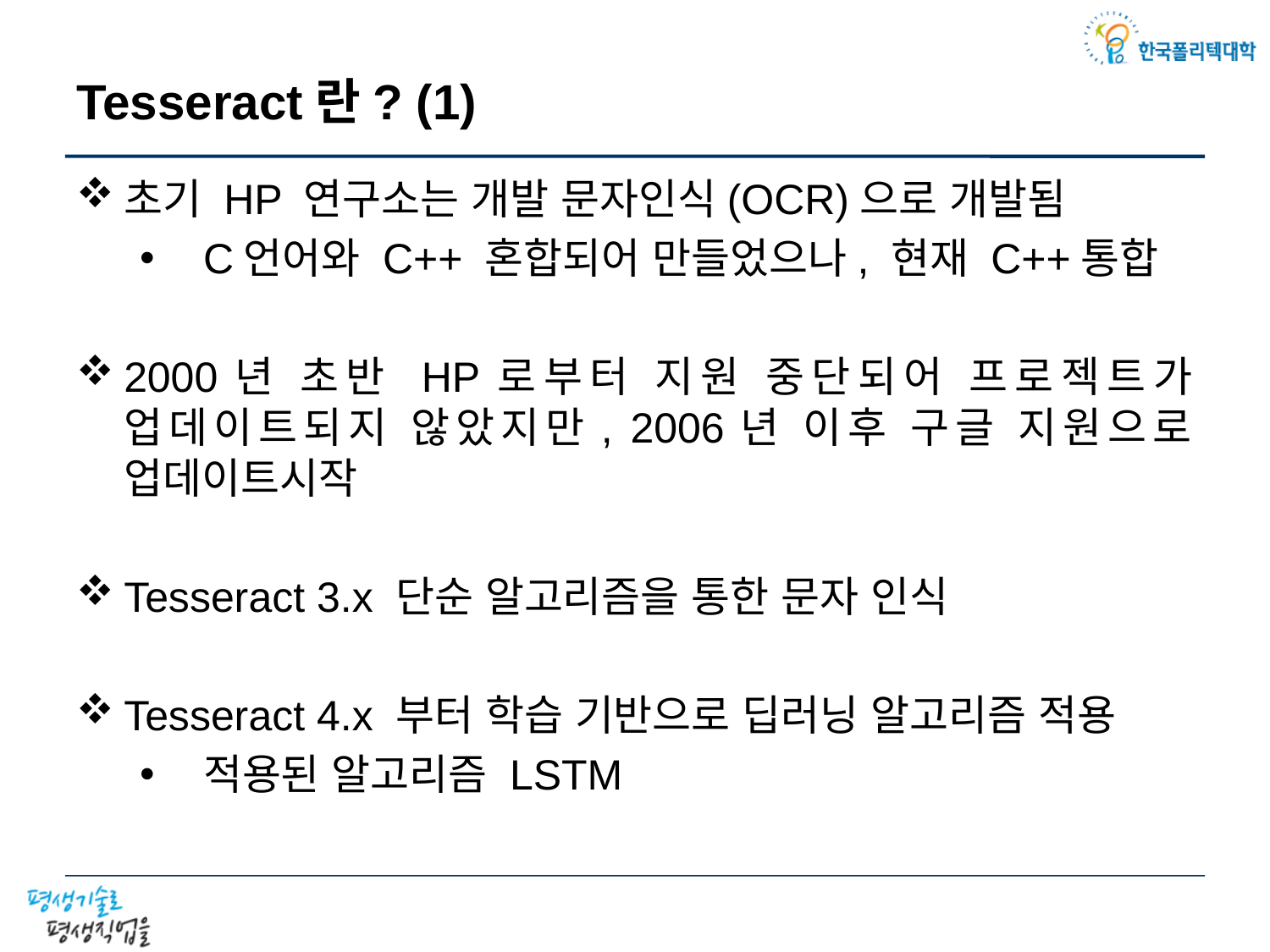

# Tesseract란? (1)
초기 HP 연구소는 개발 문자인식(OCR)으로 개발됨
C언어와 C++ 혼합되어 만들었으나, 현재 C++통합

2000년 초반 HP로부터 지원 중단되어 프로젝트가 업데이트되지 않았지만, 2006년 이후 구글 지원으로 업데이트시작

Tesseract 3.x 단순 알고리즘을 통한 문자 인식

Tesseract 4.x 부터 학습 기반으로 딥러닝 알고리즘 적용
적용된 알고리즘 LSTM